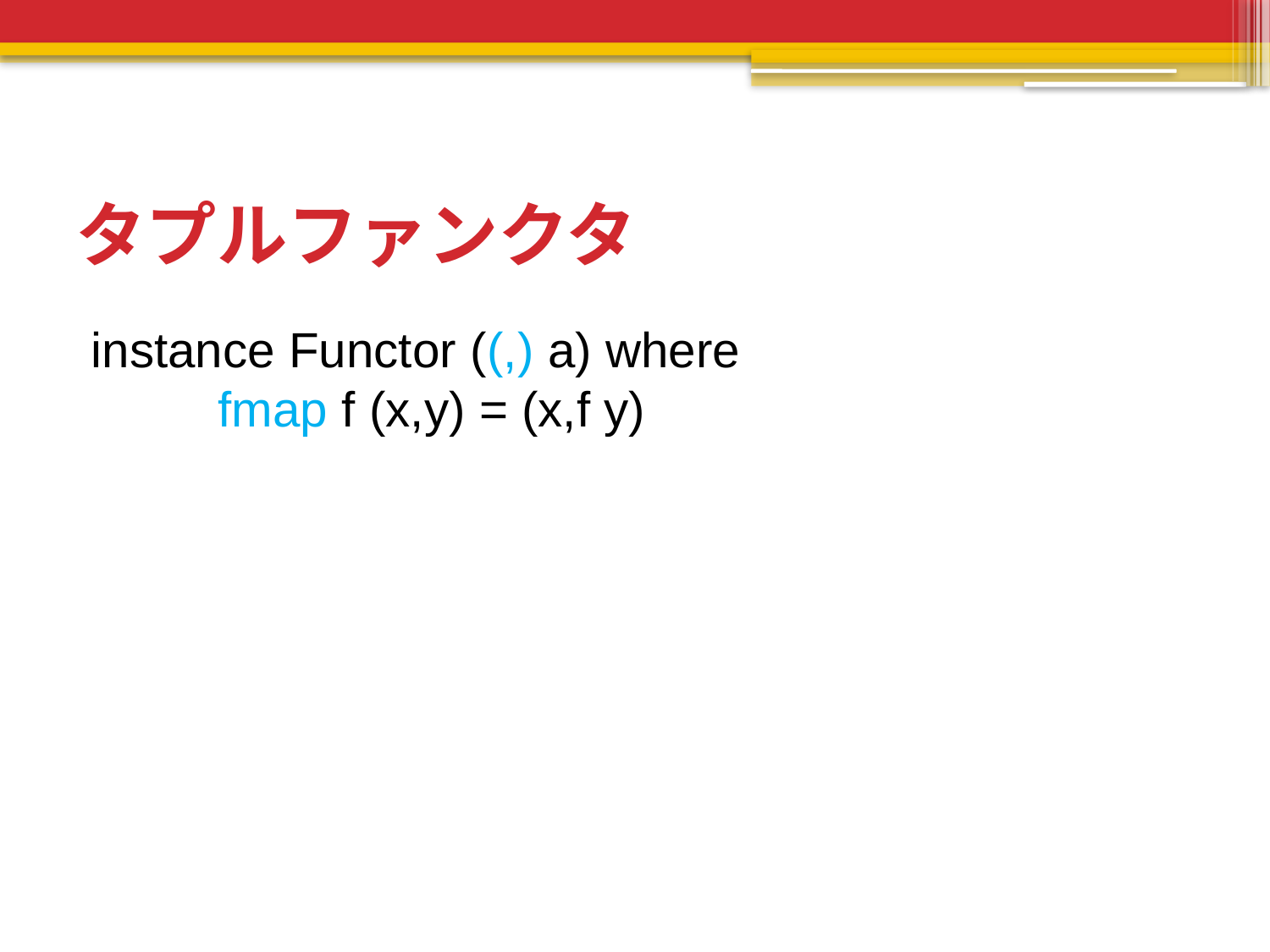

# タプルファンクタ
instance Functor ((,) a) where
	fmap f (x,y) = (x,f y)